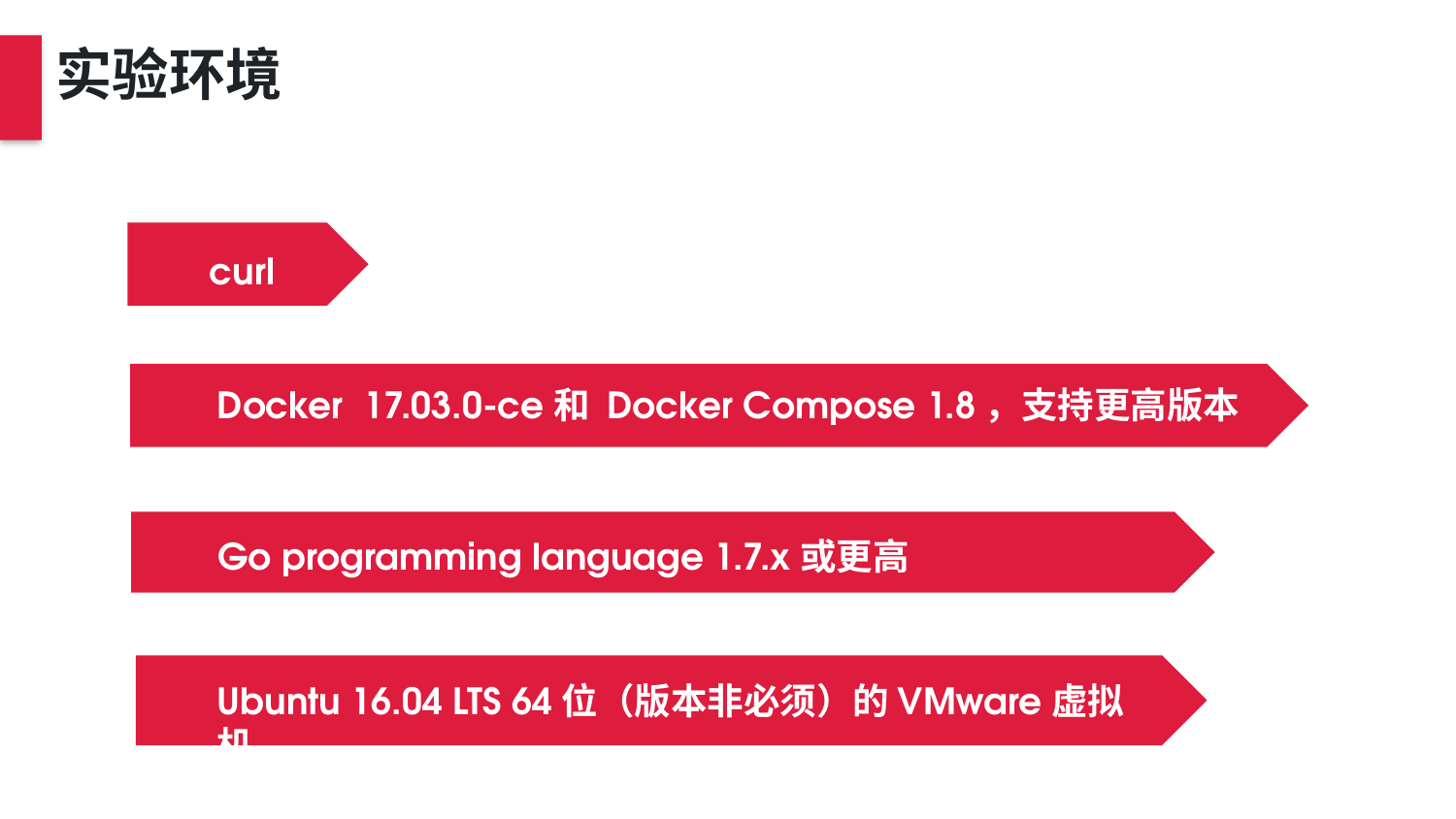

实验环境

curl

Docker  17.03.0-ce和 Docker Compose 1.8，支持更高版本

Go programming language 1.7.x或更高

Ubuntu 16.04 LTS 64位（版本非必须）的VMware虚拟机